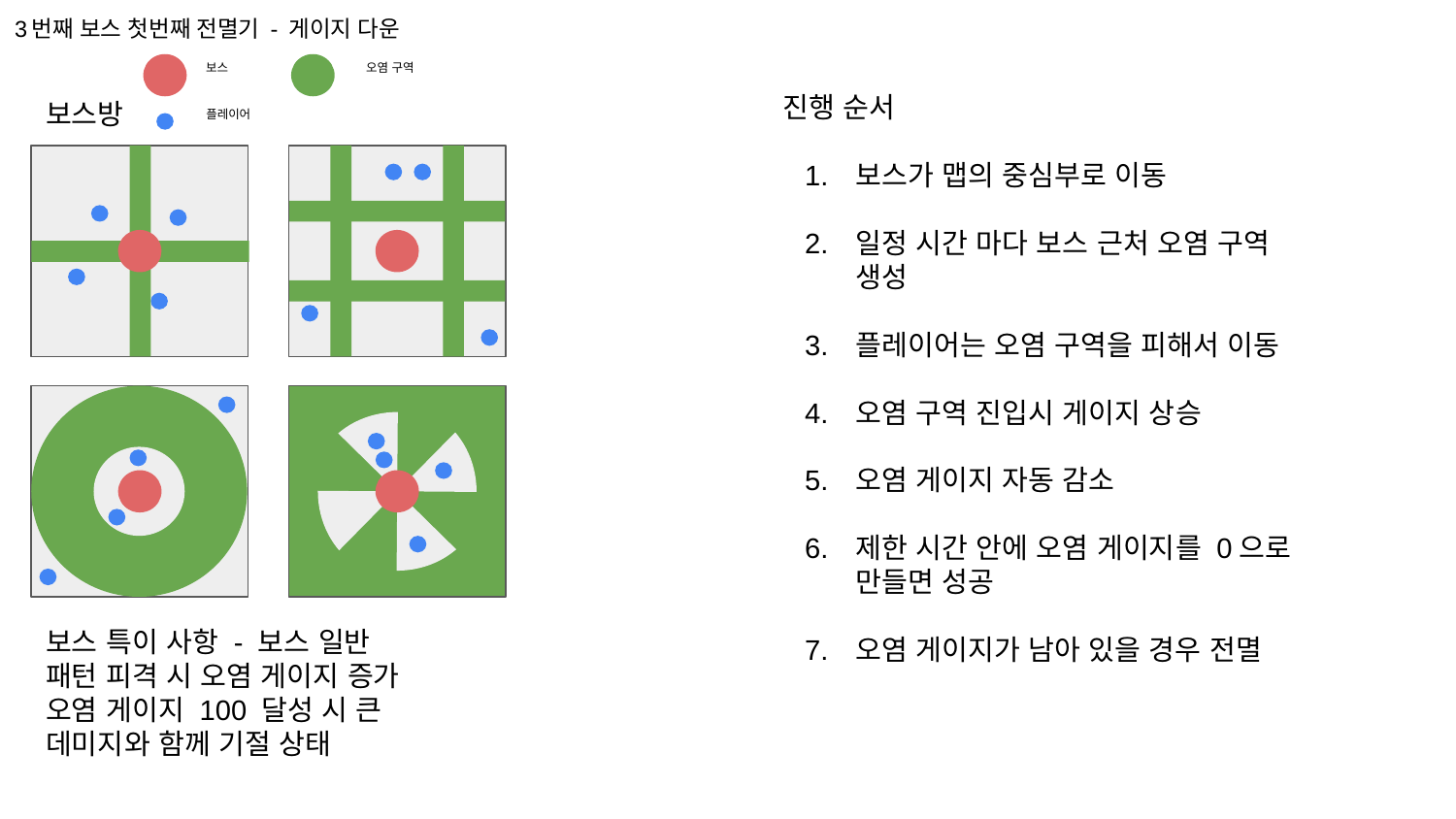

# 3번째 보스 첫번째 전멸기 - 게이지 다운
보스
오염 구역

진행 순서

보스가 맵의 중심부로 이동

일정 시간 마다 보스 근처 오염 구역 생성

플레이어는 오염 구역을 피해서 이동

오염 구역 진입시 게이지 상승

오염 게이지 자동 감소

제한 시간 안에 오염 게이지를 0으로 만들면 성공

오염 게이지가 남아 있을 경우 전멸
보스방
플레이어

보스 특이 사항 - 보스 일반 패턴 피격 시 오염 게이지 증가
오염 게이지 100 달성 시 큰 데미지와 함께 기절 상태